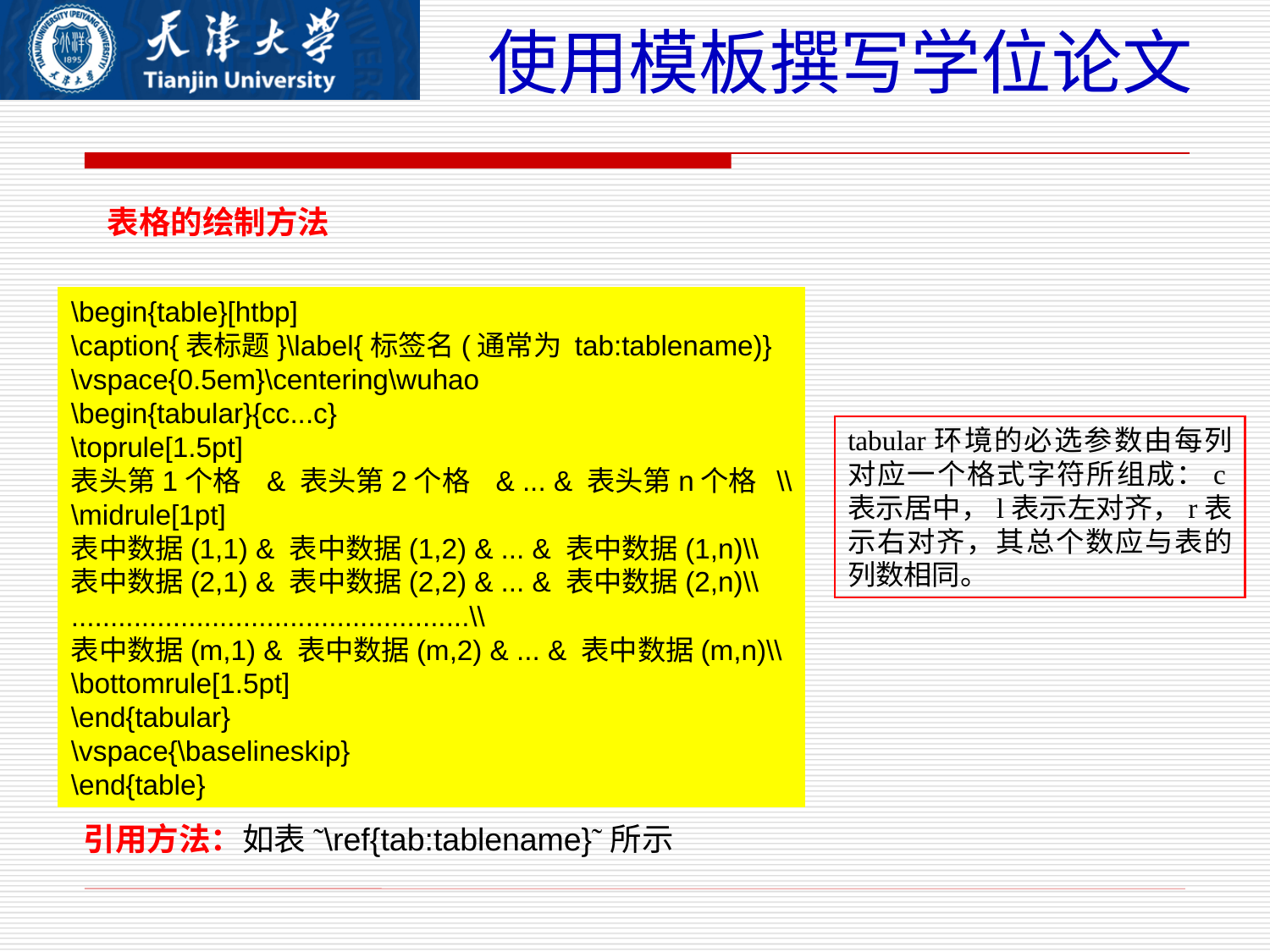

# 使用模板撰写学位论文
表格的绘制方法
\begin{table}[htbp]
\caption{表标题}\label{标签名(通常为 tab:tablename)}
\vspace{0.5em}\centering\wuhao
\begin{tabular}{cc...c}
\toprule[1.5pt]
表头第1个格   & 表头第2个格   & ... & 表头第n个格  \\
\midrule[1pt]
表中数据(1,1) & 表中数据(1,2) & ... & 表中数据(1,n)\\
表中数据(2,1) & 表中数据(2,2) & ... & 表中数据(2,n)\\
...................................................\\
表中数据(m,1) & 表中数据(m,2) & ... & 表中数据(m,n)\\
\bottomrule[1.5pt]
\end{tabular}
\vspace{\baselineskip}
\end{table}
tabular环境的必选参数由每列对应一个格式字符所组成：c表示居中，l表示左对齐，r表示右对齐，其总个数应与表的列数相同。
引用方法：如表˜\ref{tab:tablename}˜所示